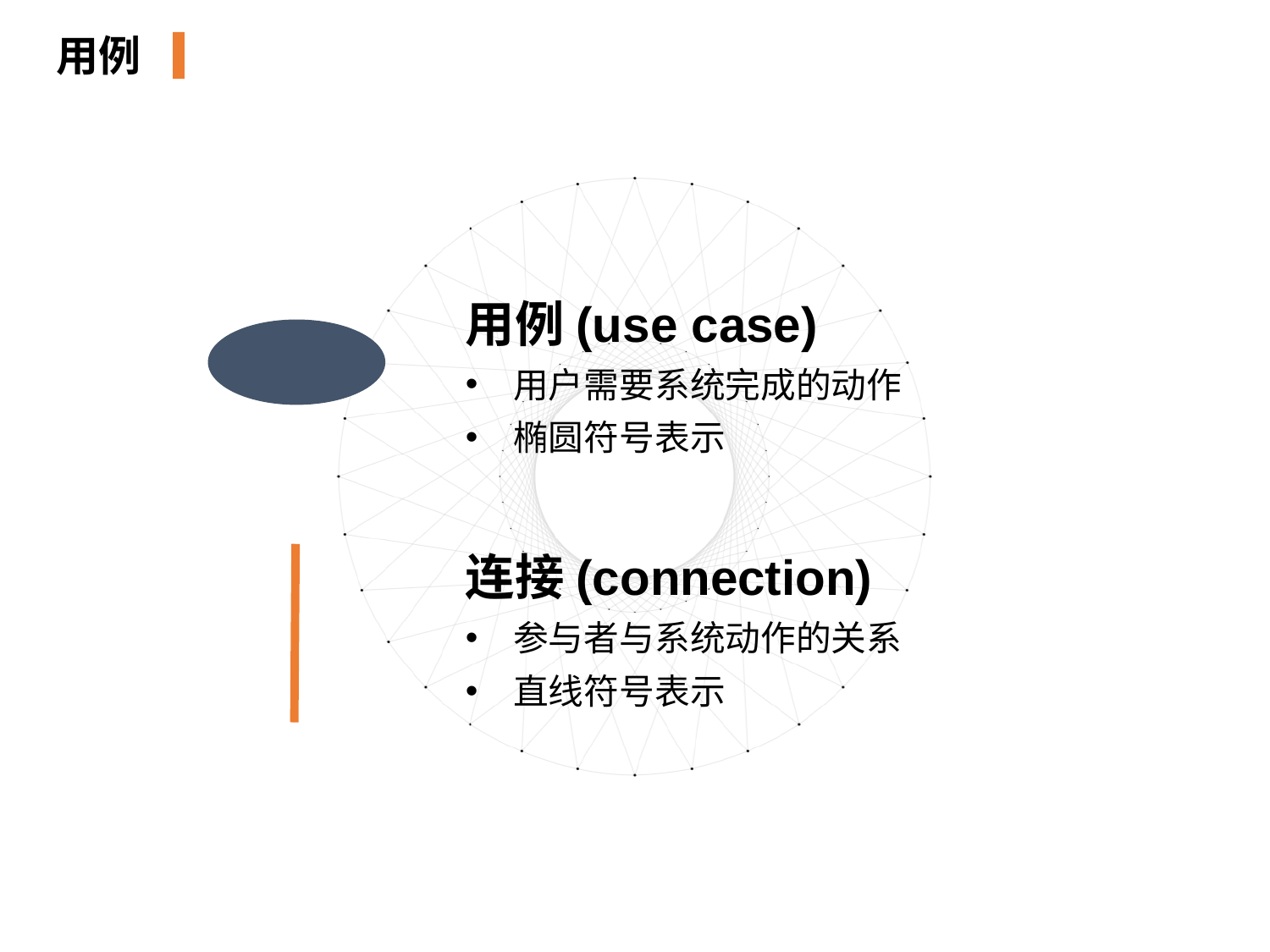

用例

用例(use case)
用户需要系统完成的动作
椭圆符号表示

连接(connection)
参与者与系统动作的关系
直线符号表示